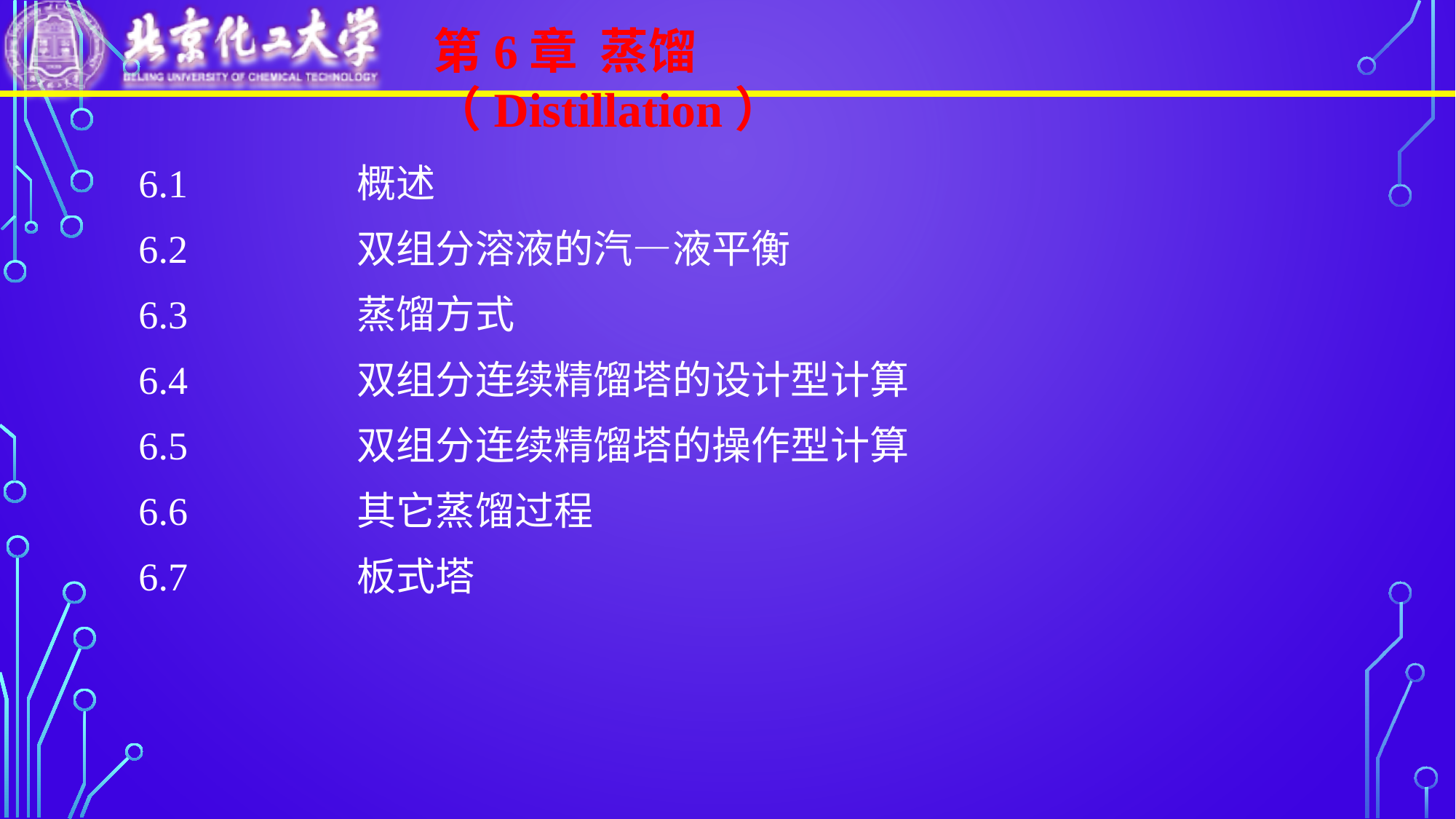

第6章  蒸馏（Distillation）
6.1		概述
6.2		双组分溶液的汽—液平衡
6.3		蒸馏方式
6.4		双组分连续精馏塔的设计型计算
6.5		双组分连续精馏塔的操作型计算
6.6		其它蒸馏过程
6.7		板式塔